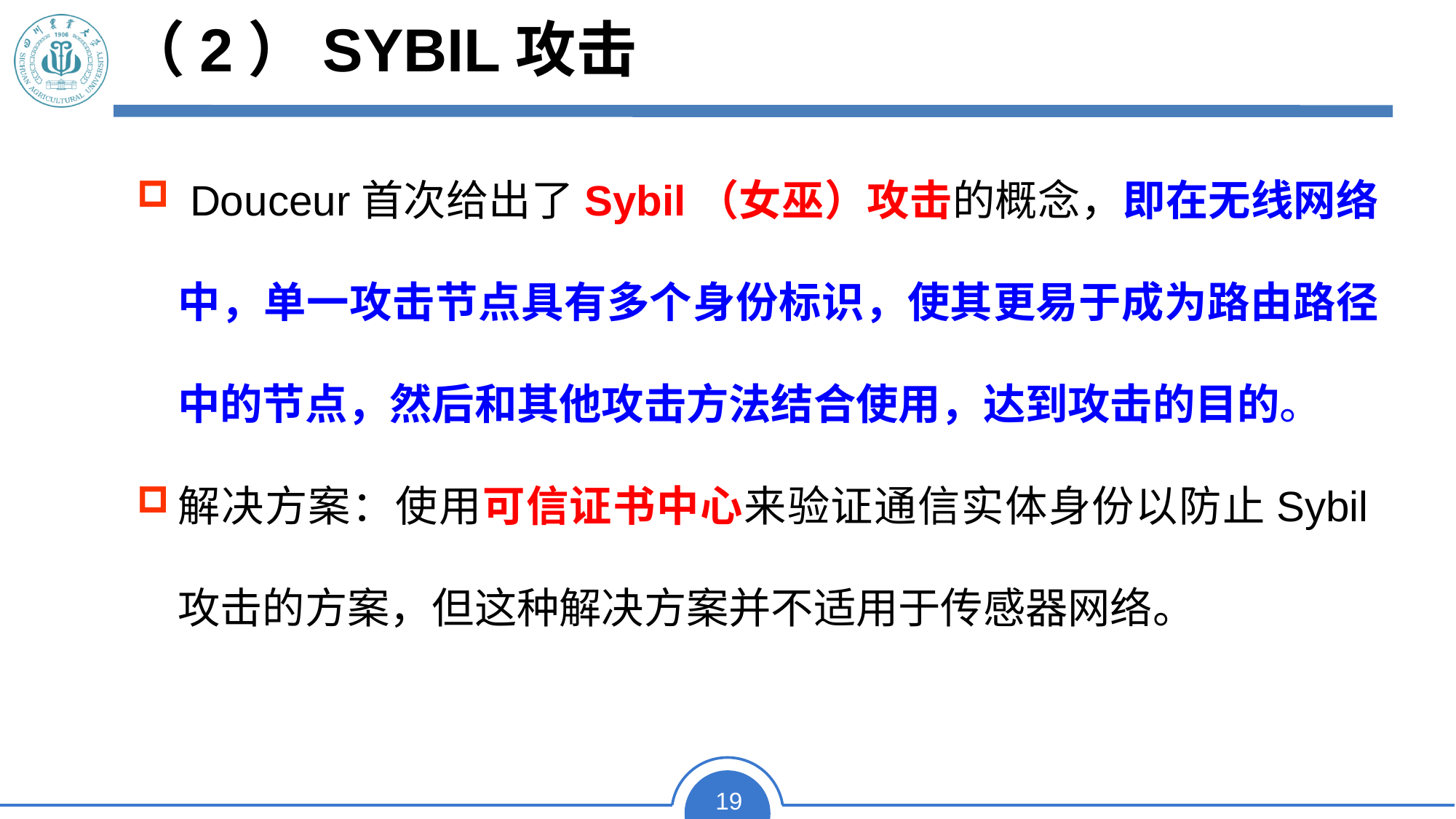

# （2）Sybil攻击
 Douceur首次给出了Sybil（女巫）攻击的概念，即在无线网络中，单一攻击节点具有多个身份标识，使其更易于成为路由路径中的节点，然后和其他攻击方法结合使用，达到攻击的目的。
解决方案：使用可信证书中心来验证通信实体身份以防止Sybil攻击的方案，但这种解决方案并不适用于传感器网络。